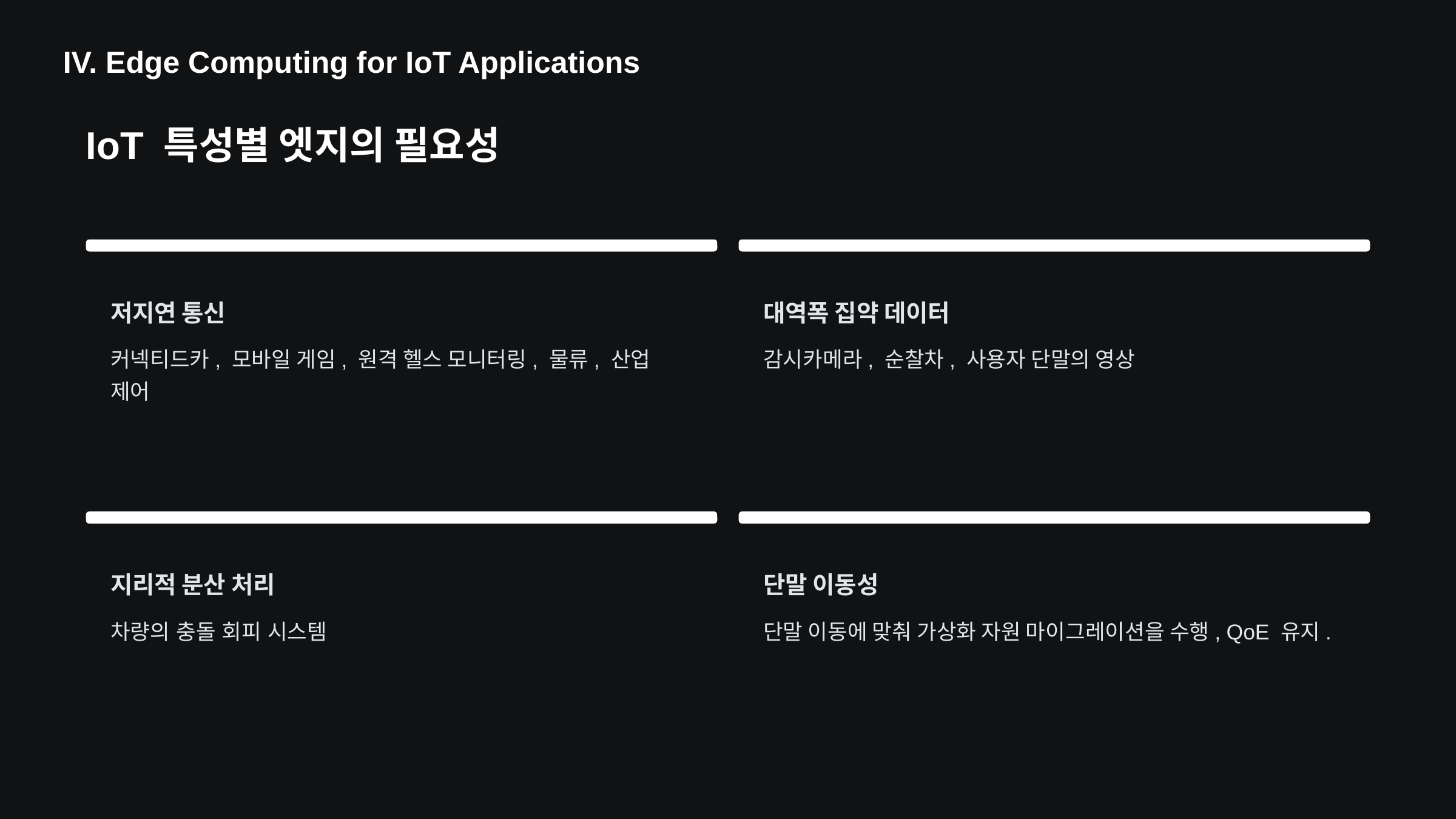

IV. Edge Computing for IoT Applications

IoT 특성별 엣지의 필요성

저지연 통신
대역폭 집약 데이터
커넥티드카, 모바일 게임, 원격 헬스 모니터링, 물류, 산업 제어
감시카메라, 순찰차, 사용자 단말의 영상

지리적 분산 처리
단말 이동성
차량의 충돌 회피 시스템
단말 이동에 맞춰 가상화 자원 마이그레이션을 수행, QoE 유지.